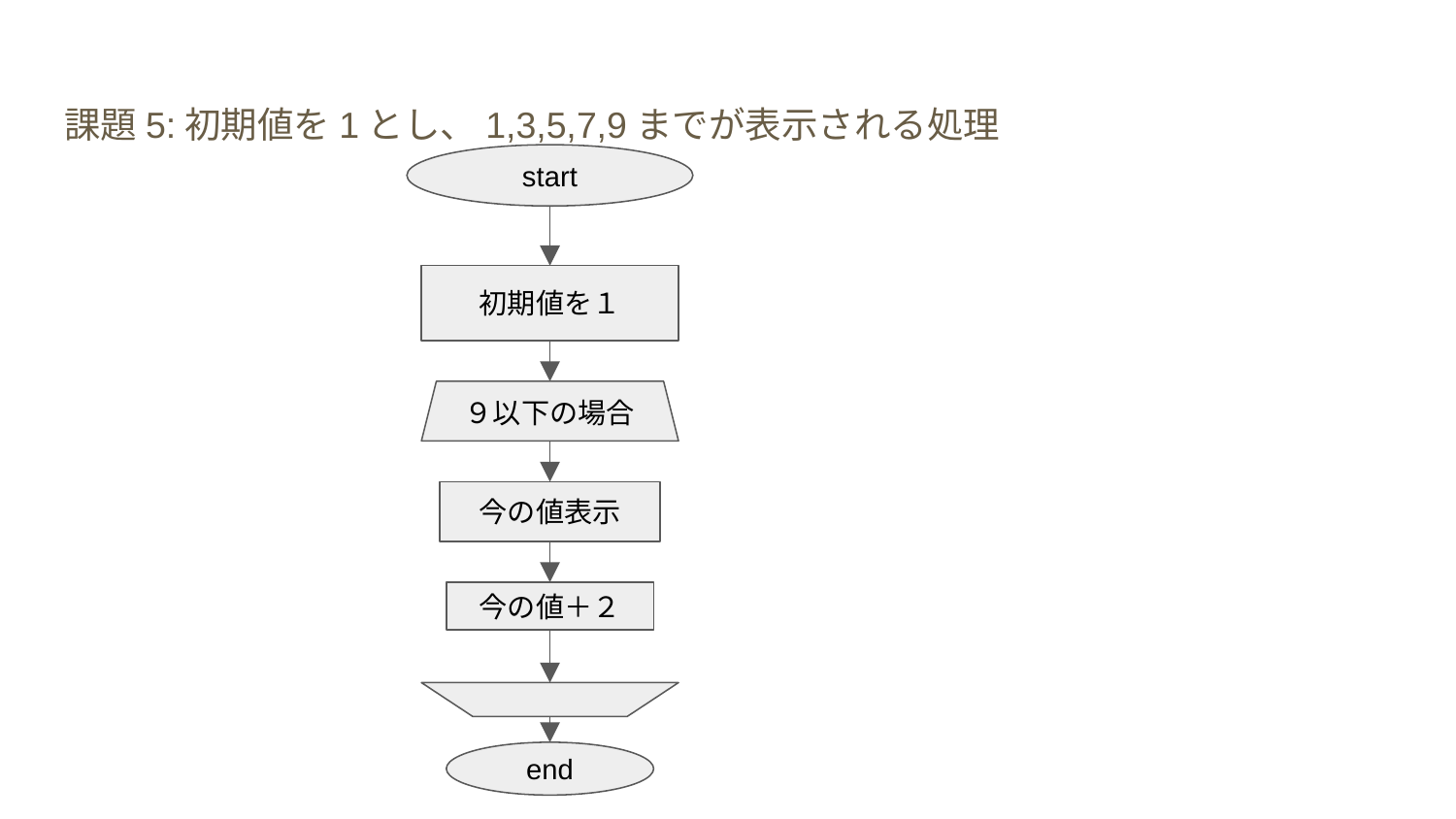

# 課題5:初期値を1とし、1,3,5,7,9までが表示される処理

start
初期値を１
９以下の場合
今の値表示
今の値＋２

end